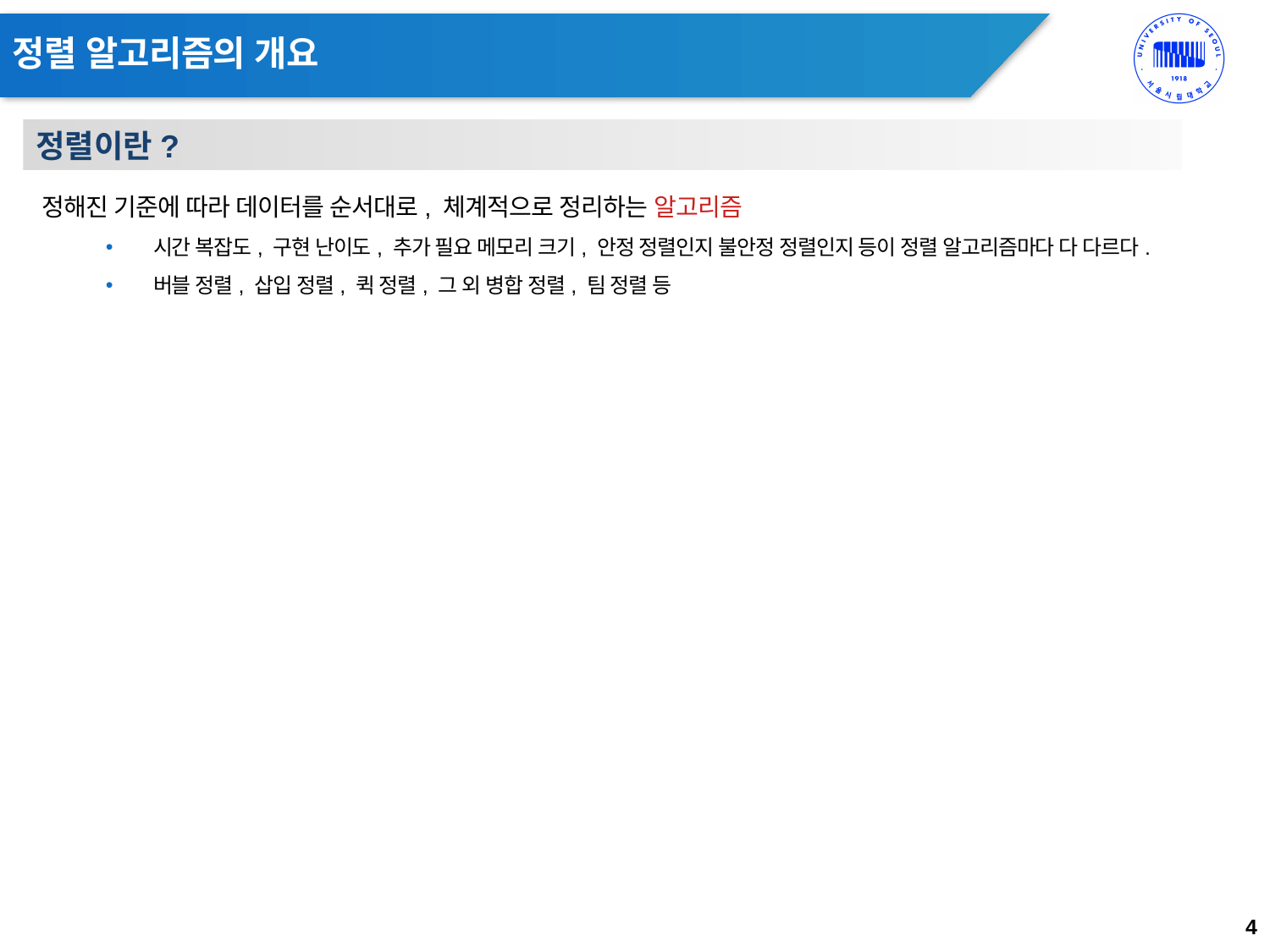

정렬 알고리즘의 개요
정렬이란?
정해진 기준에 따라 데이터를 순서대로, 체계적으로 정리하는 알고리즘
시간 복잡도, 구현 난이도, 추가 필요 메모리 크기, 안정 정렬인지 불안정 정렬인지 등이 정렬 알고리즘마다 다 다르다.
버블 정렬, 삽입 정렬, 퀵 정렬, 그 외 병합 정렬, 팀 정렬 등
4